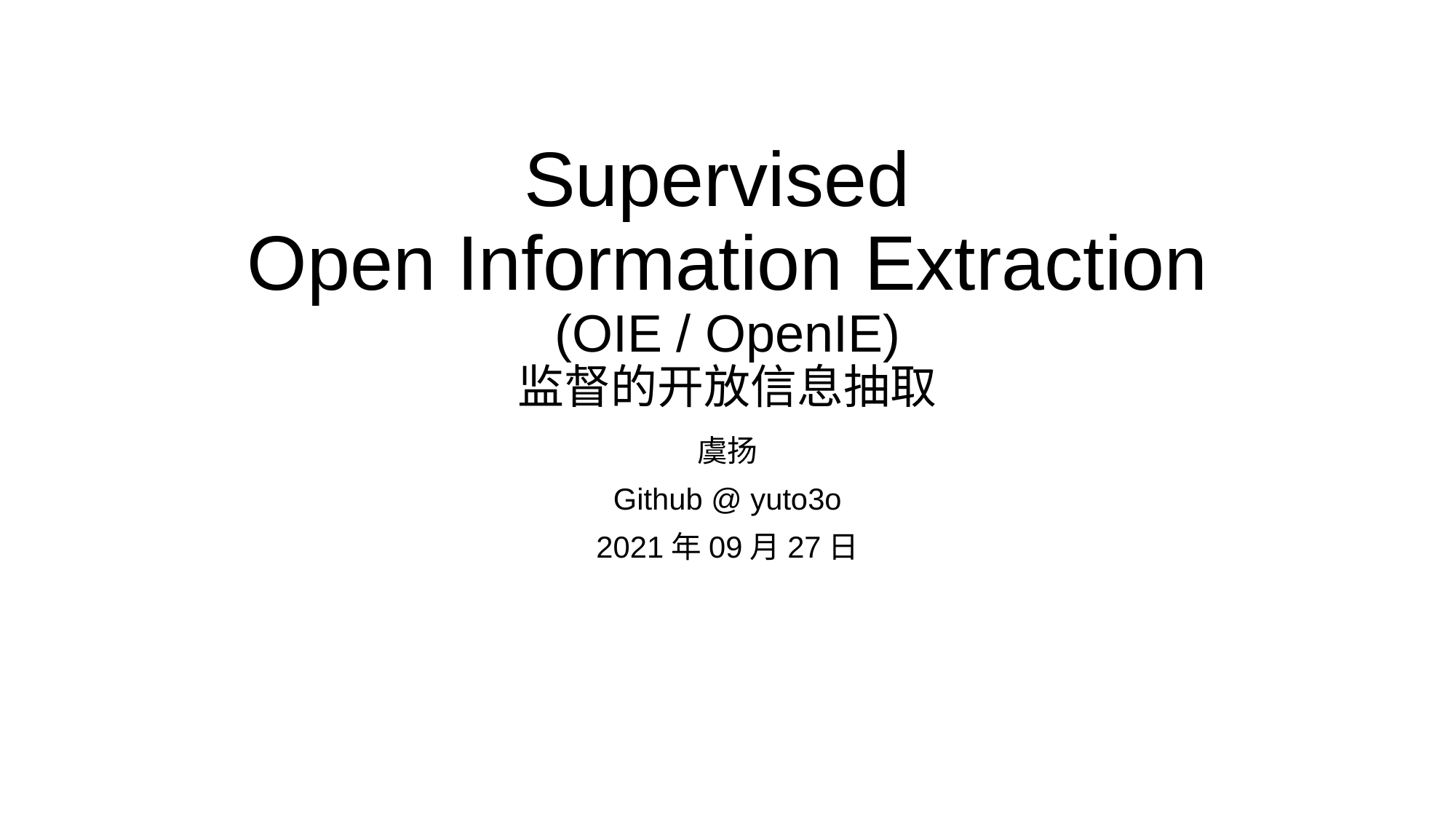

# Supervised Open Information Extraction (OIE / OpenIE) 监督的开放信息抽取
虞扬
Github @ yuto3o
2021年09月27日